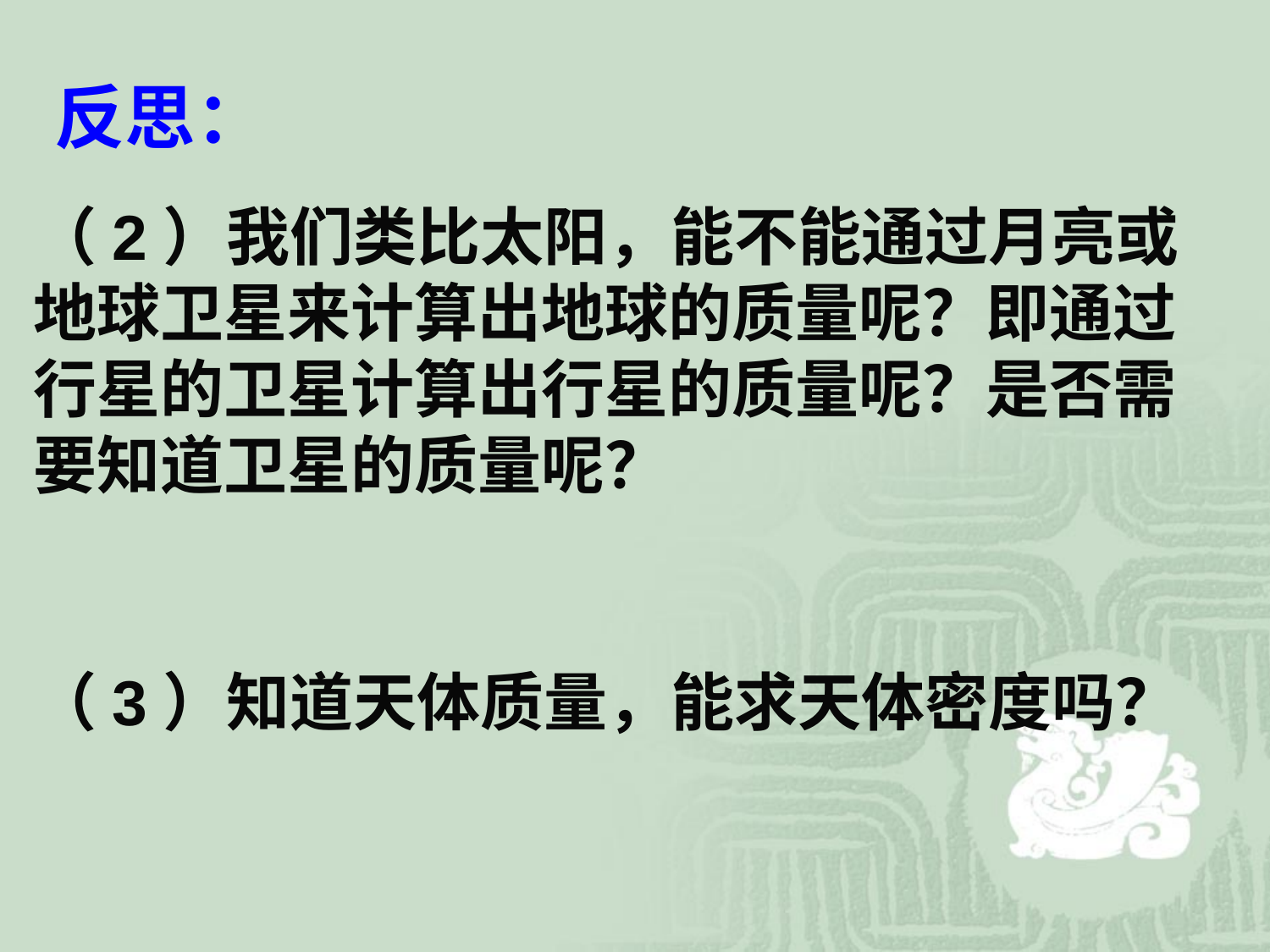

# 反思：
（2）我们类比太阳，能不能通过月亮或地球卫星来计算出地球的质量呢？即通过行星的卫星计算出行星的质量呢？是否需要知道卫星的质量呢？
（3）知道天体质量，能求天体密度吗？